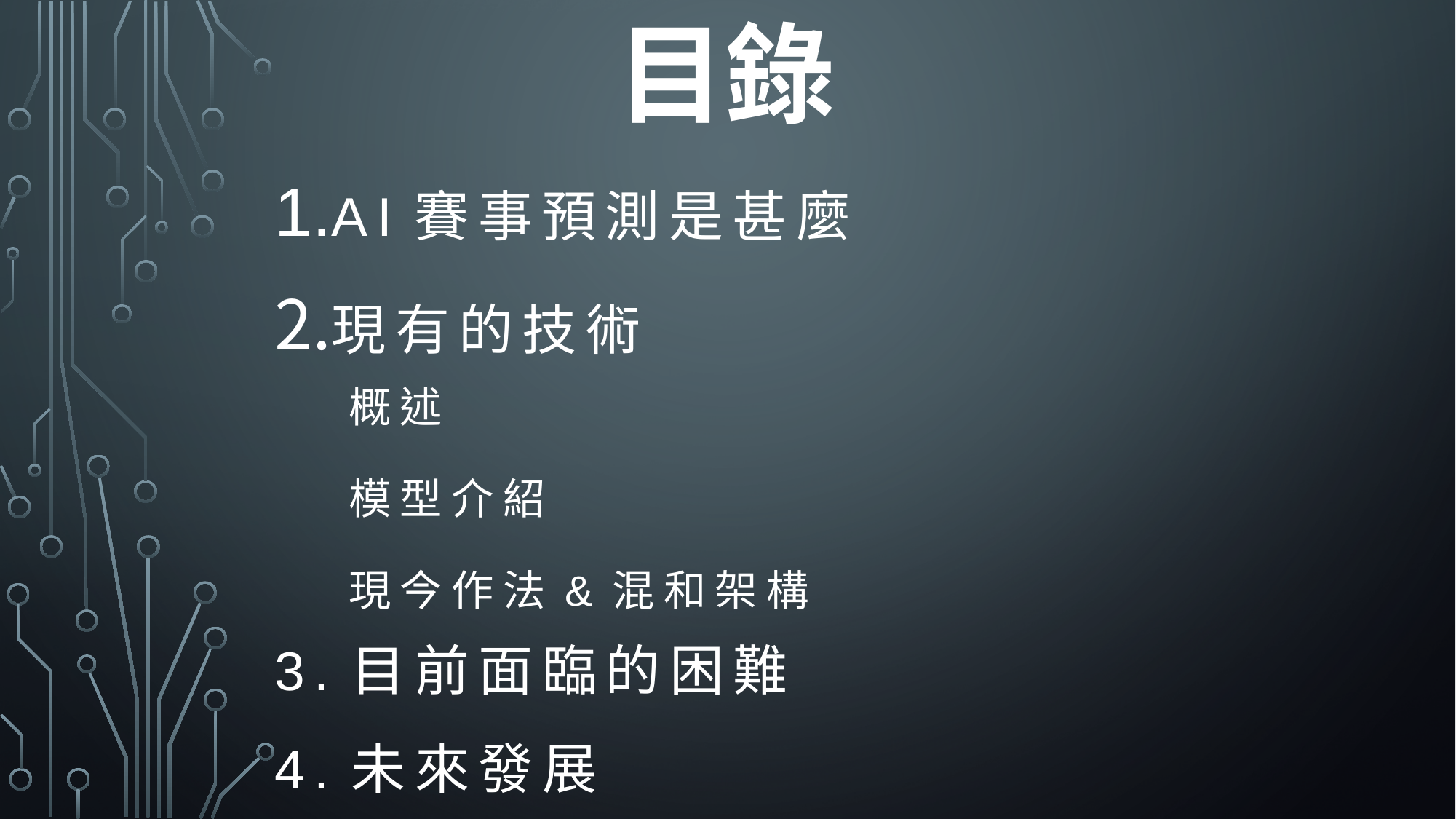

目錄
AI賽事預測是甚麼
現有的技術

概述
模型介紹
現今作法&混和架構
3.目前面臨的困難
4.未來發展